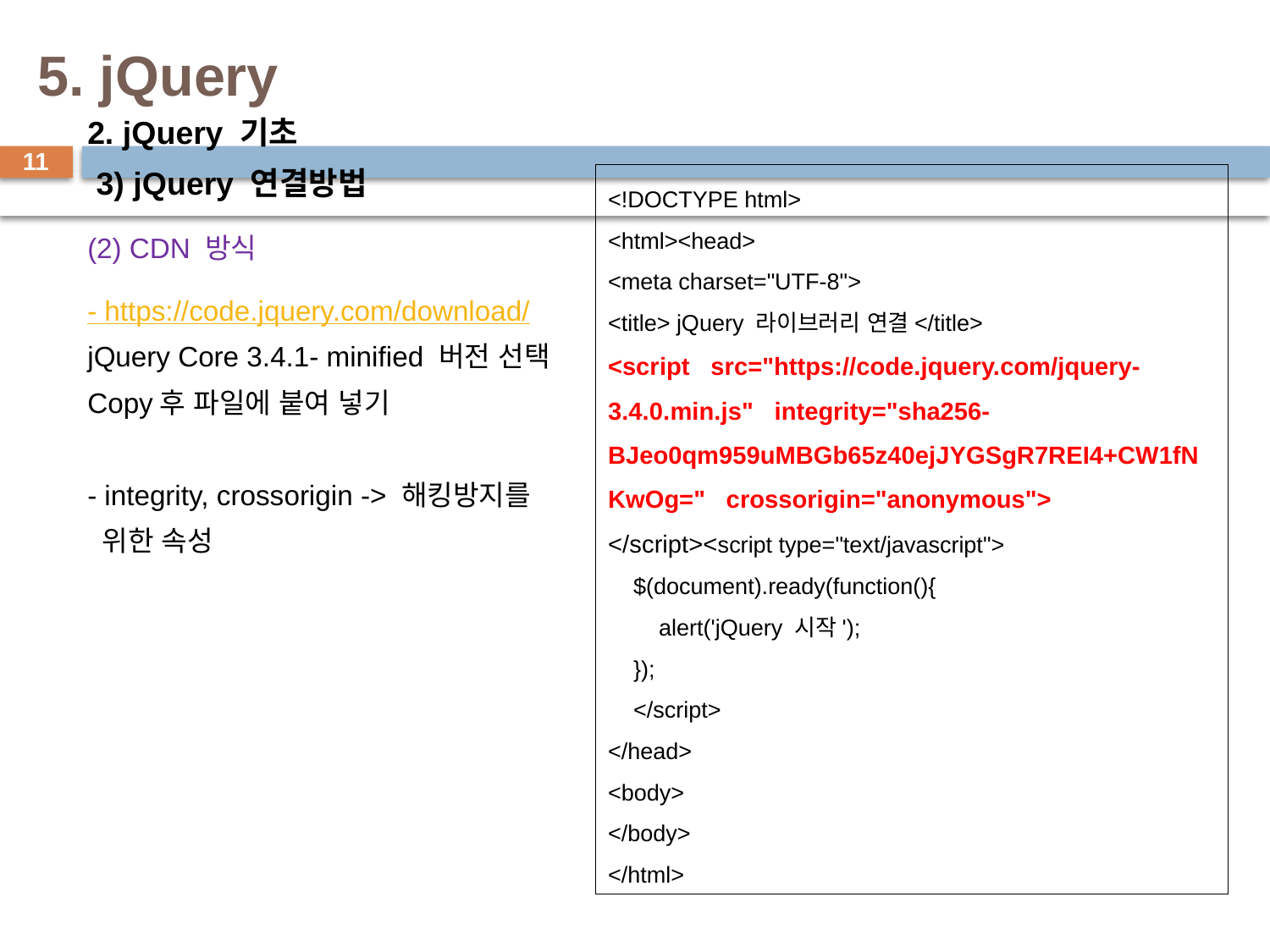

# 5. jQuery
2. jQuery 기초
 3) jQuery 연결방법
(2) CDN 방식
- https://code.jquery.com/download/
jQuery Core 3.4.1- minified 버전 선택
Copy후 파일에 붙여 넣기

- integrity, crossorigin -> 해킹방지를
 위한 속성

11
<!DOCTYPE html>
<html><head>
<meta charset="UTF-8">
<title> jQuery 라이브러리 연결</title>
<script   src="https://code.jquery.com/jquery-3.4.0.min.js"   integrity="sha256-BJeo0qm959uMBGb65z40ejJYGSgR7REI4+CW1fNKwOg="   crossorigin="anonymous">
</script><script type="text/javascript">
    $(document).ready(function(){
        alert('jQuery 시작');
    });
    </script>
</head>
<body>
</body>
</html>